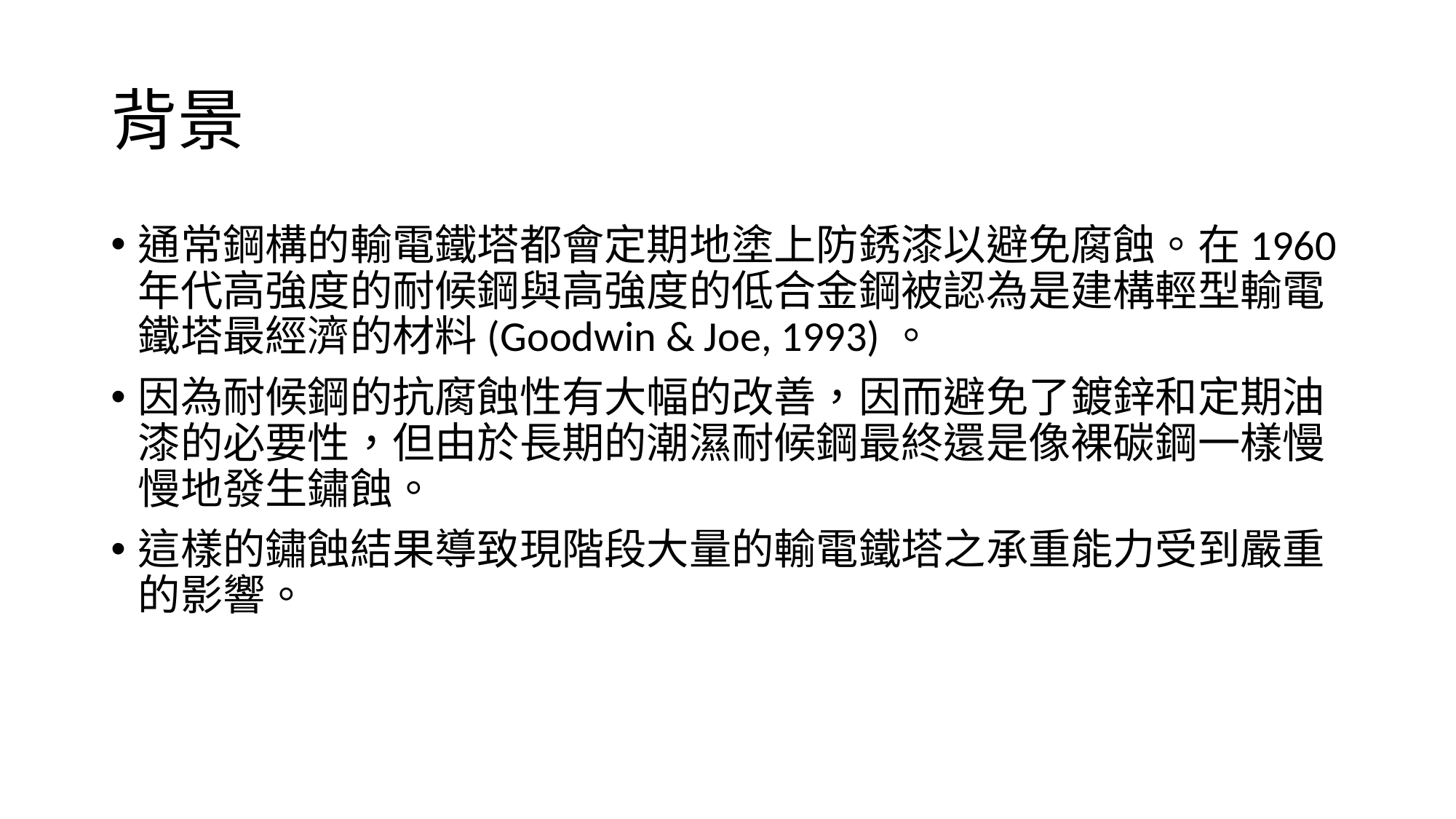

# 背景
通常鋼構的輸電鐵塔都會定期地塗上防銹漆以避免腐蝕。在1960年代高強度的耐候鋼與高強度的低合金鋼被認為是建構輕型輸電鐵塔最經濟的材料(Goodwin & Joe, 1993)。
因為耐候鋼的抗腐蝕性有大幅的改善，因而避免了鍍鋅和定期油漆的必要性，但由於長期的潮濕耐候鋼最終還是像裸碳鋼一樣慢慢地發生鏽蝕。
這樣的鏽蝕結果導致現階段大量的輸電鐵塔之承重能力受到嚴重的影響。